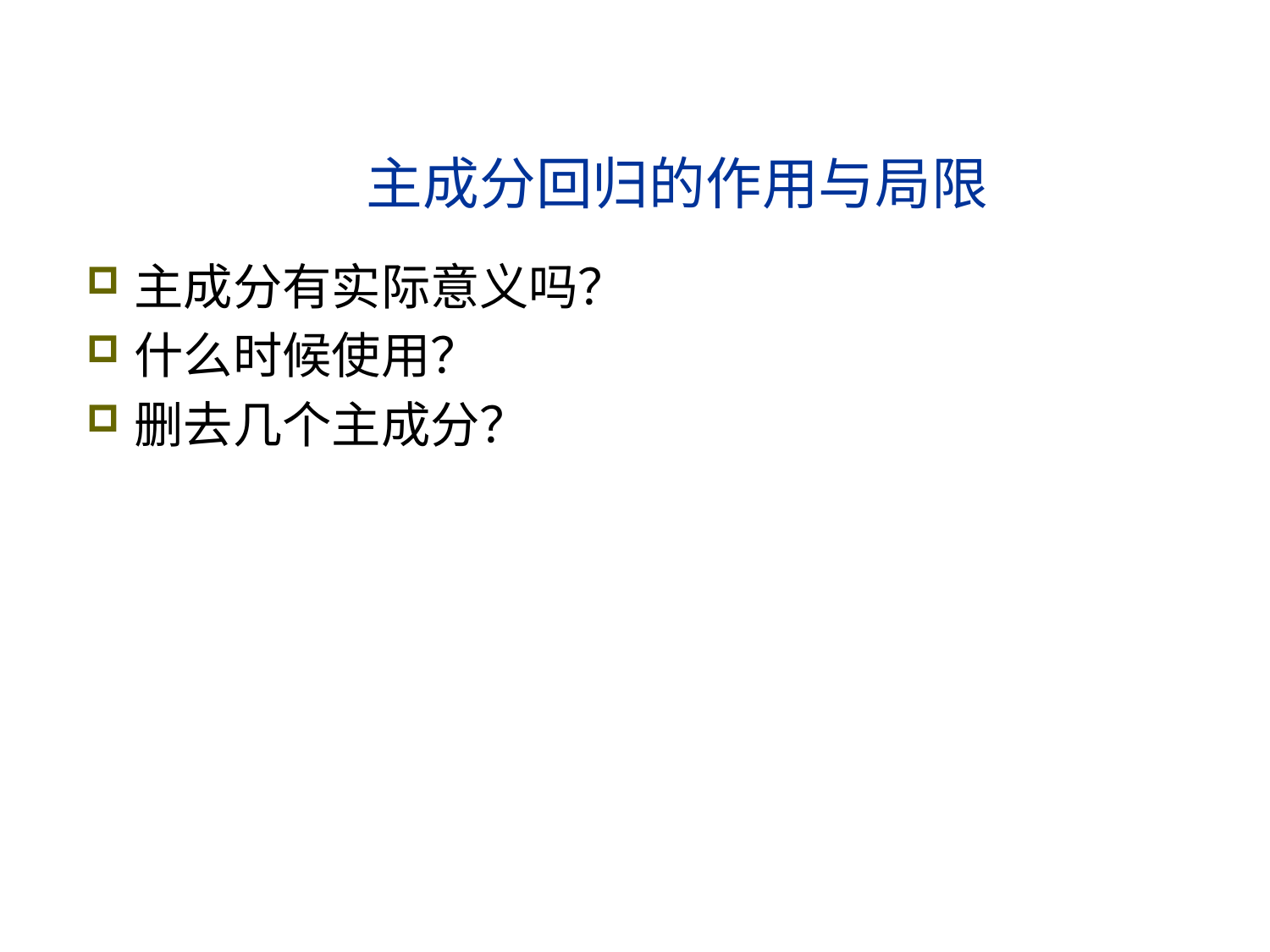

# 主成分回归的作用与局限
主成分有实际意义吗？
什么时候使用？
删去几个主成分？